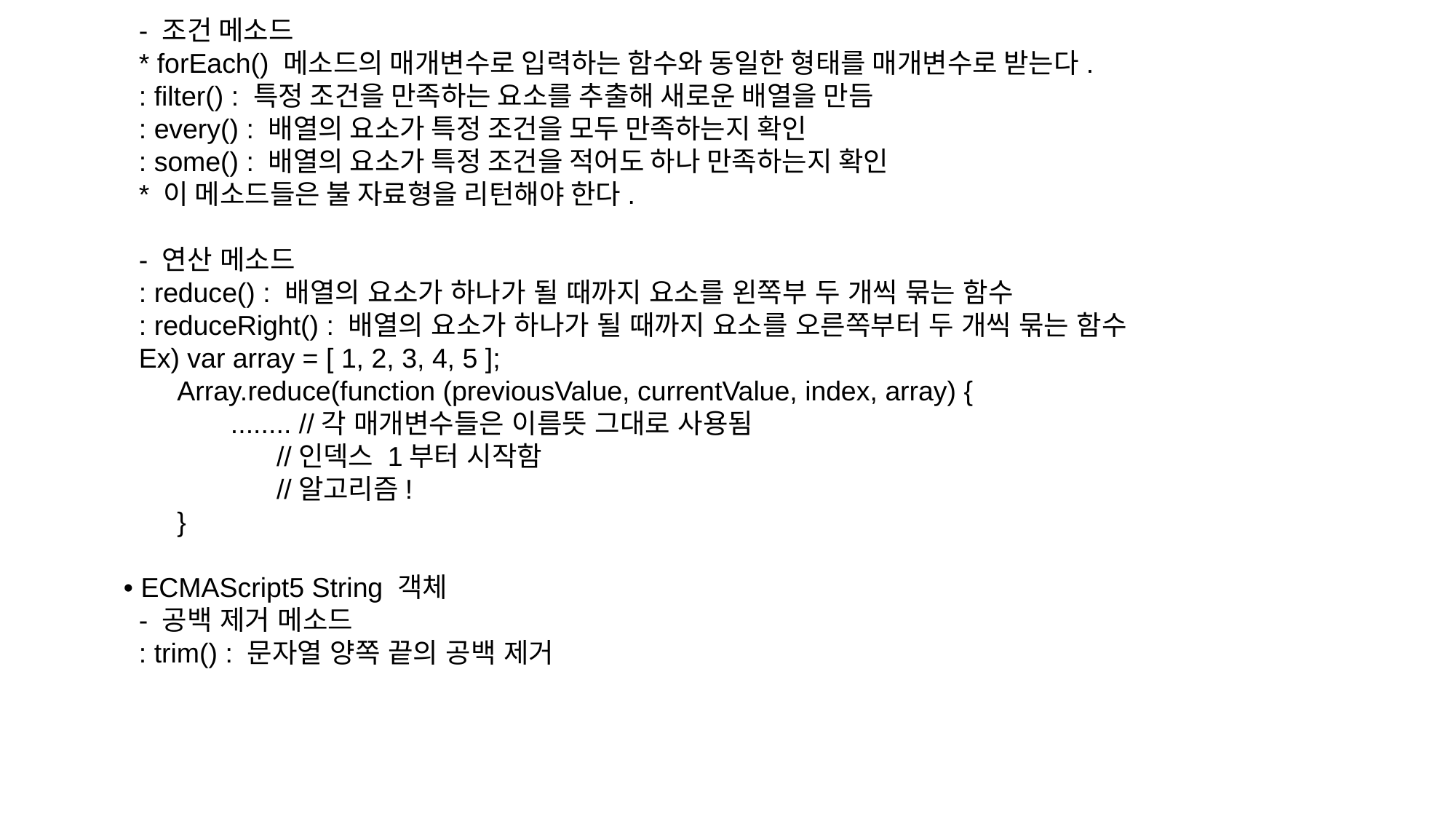

- 조건 메소드
    * forEach() 메소드의 매개변수로 입력하는 함수와 동일한 형태를 매개변수로 받는다.
    : filter() : 특정 조건을 만족하는 요소를 추출해 새로운 배열을 만듬
    : every() : 배열의 요소가 특정 조건을 모두 만족하는지 확인
    : some() : 배열의 요소가 특정 조건을 적어도 하나 만족하는지 확인
    * 이 메소드들은 불 자료형을 리턴해야 한다.

    - 연산 메소드
    : reduce() : 배열의 요소가 하나가 될 때까지 요소를 왼쪽부 두 개씩 묶는 함수
    : reduceRight() : 배열의 요소가 하나가 될 때까지 요소를 오른쪽부터 두 개씩 묶는 함수
    Ex) var array = [ 1, 2, 3, 4, 5 ];
         Array.reduce(function (previousValue, currentValue, index, array) {
                ........ //각 매개변수들은 이름뜻 그대로 사용됨
                      //인덱스 1부터 시작함
                      //알고리즘!
         }

  • ECMAScript5 String 객체
    - 공백 제거 메소드
    : trim() : 문자열 양쪽 끝의 공백 제거